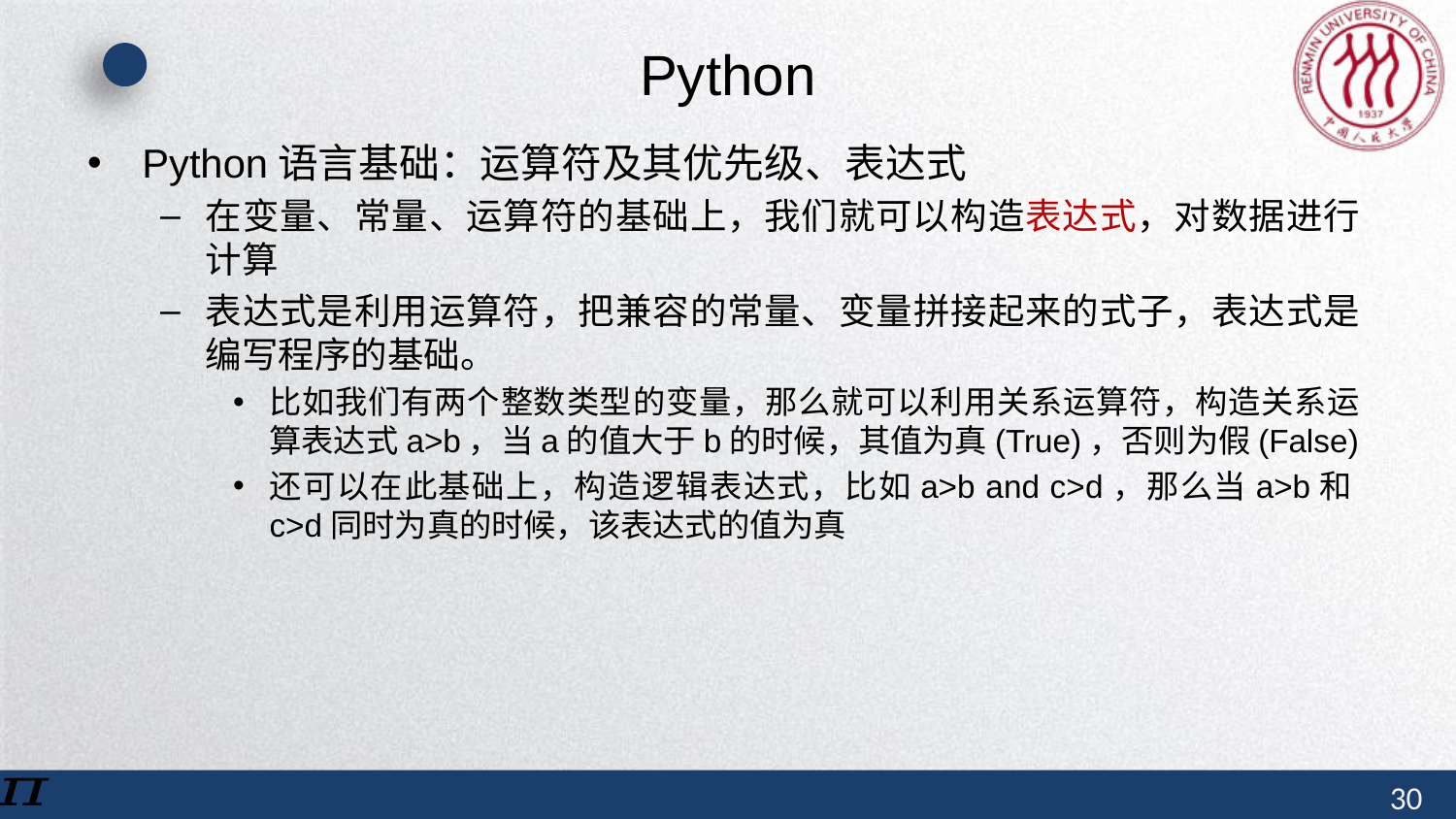

# Python
Python语言基础：运算符及其优先级、表达式
在变量、常量、运算符的基础上，我们就可以构造表达式，对数据进行计算
表达式是利用运算符，把兼容的常量、变量拼接起来的式子，表达式是编写程序的基础。
比如我们有两个整数类型的变量，那么就可以利用关系运算符，构造关系运算表达式a>b，当a的值大于b的时候，其值为真(True)，否则为假(False)
还可以在此基础上，构造逻辑表达式，比如a>b and c>d，那么当a>b和c>d同时为真的时候，该表达式的值为真